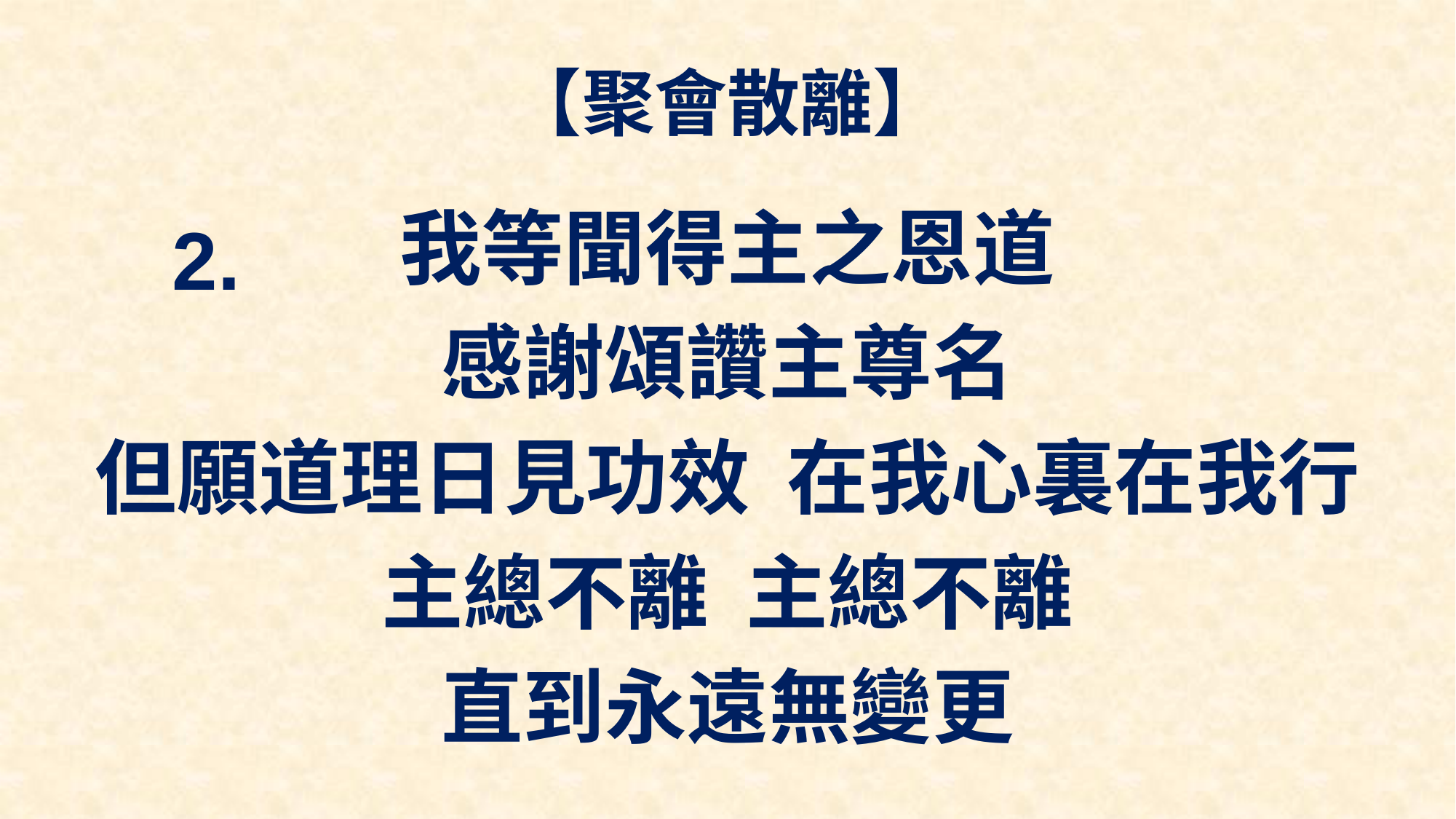

# 【聚會散離】
我等聞得主之恩道
感謝頌讚主尊名
但願道理日見功效  在我心裏在我行
主總不離  主總不離
直到永遠無變更
2.